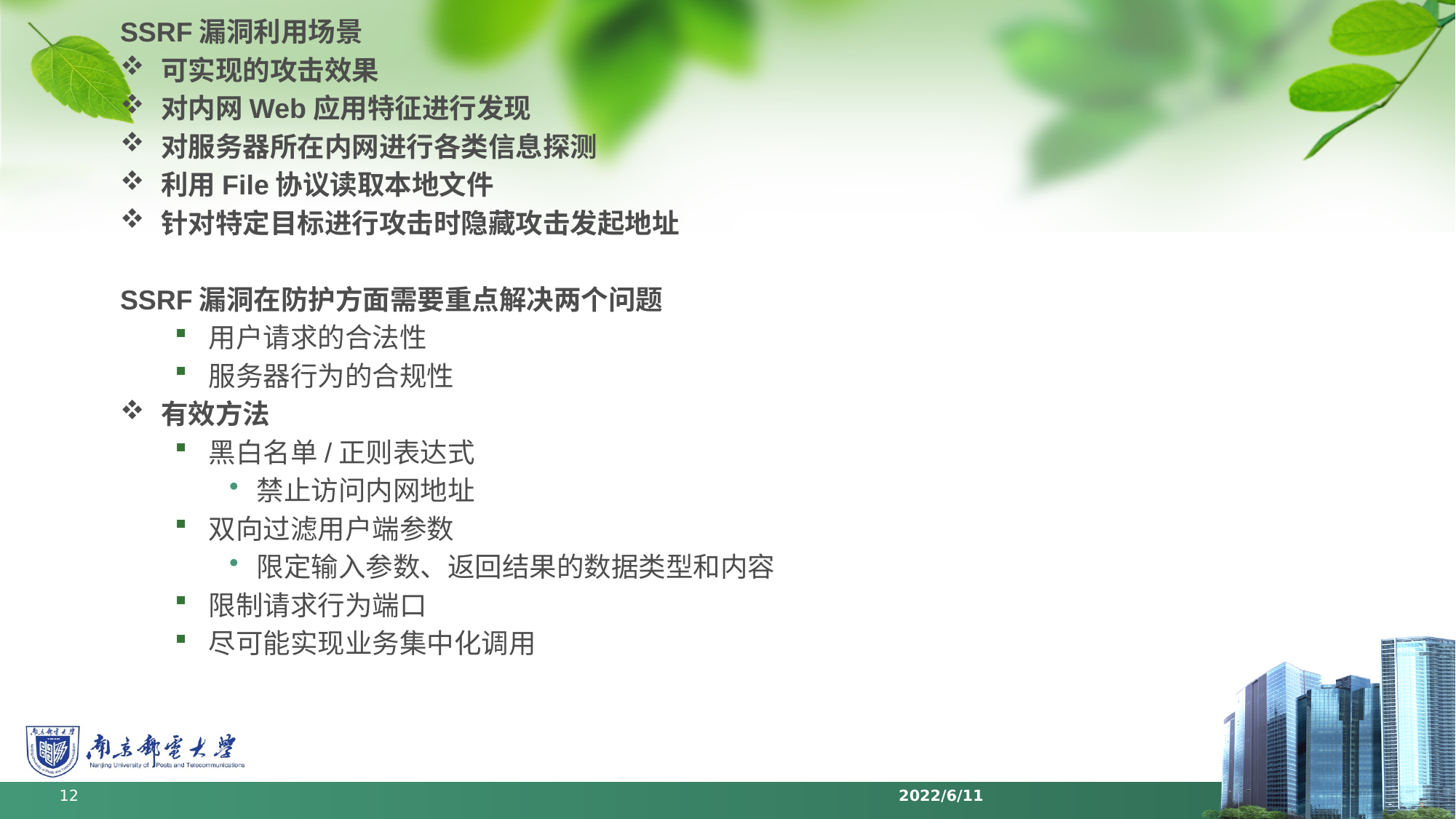

SSRF漏洞利用场景
可实现的攻击效果
对内网Web应用特征进行发现
对服务器所在内网进行各类信息探测
利用File协议读取本地文件
针对特定目标进行攻击时隐藏攻击发起地址

SSRF漏洞在防护方面需要重点解决两个问题
用户请求的合法性
服务器行为的合规性
有效方法
黑白名单/正则表达式
禁止访问内网地址
双向过滤用户端参数
限定输入参数、返回结果的数据类型和内容
限制请求行为端口
尽可能实现业务集中化调用
12
2022/6/11